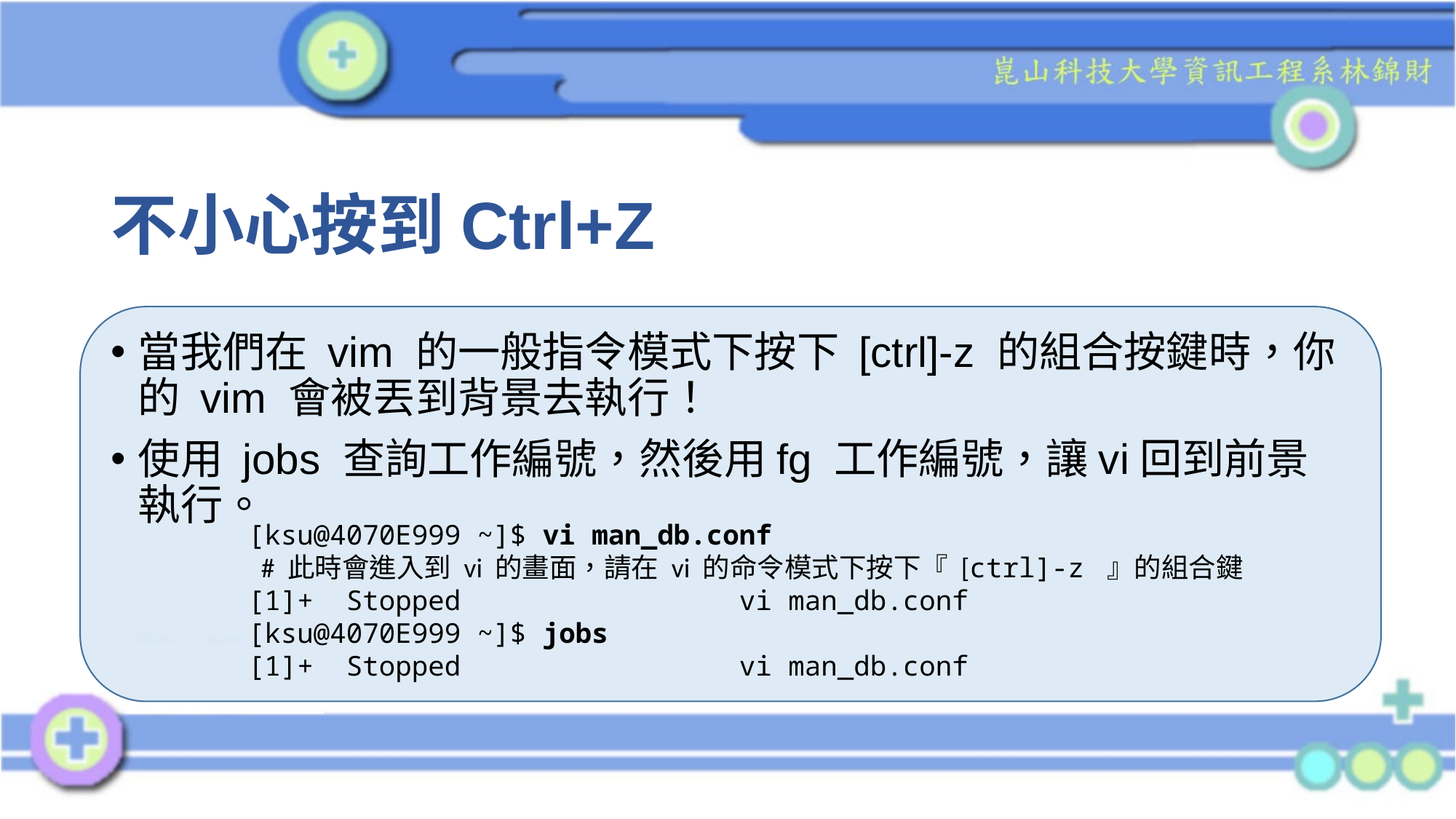

# 不小心按到Ctrl+Z

當我們在 vim 的一般指令模式下按下 [ctrl]-z 的組合按鍵時，你的 vim 會被丟到背景去執行！
使用 jobs 查詢工作編號，然後用fg 工作編號，讓vi回到前景執行。
[ksu@4070E999 ~]$ vi man_db.conf

[1]+  Stopped                 vi man_db.conf
[ksu@4070E999 ~]$ jobs
[1]+  Stopped                 vi man_db.conf
# 此時會進入到 vi 的畫面，請在 vi 的命令模式下按下『 [ctrl]-z 』的組合鍵